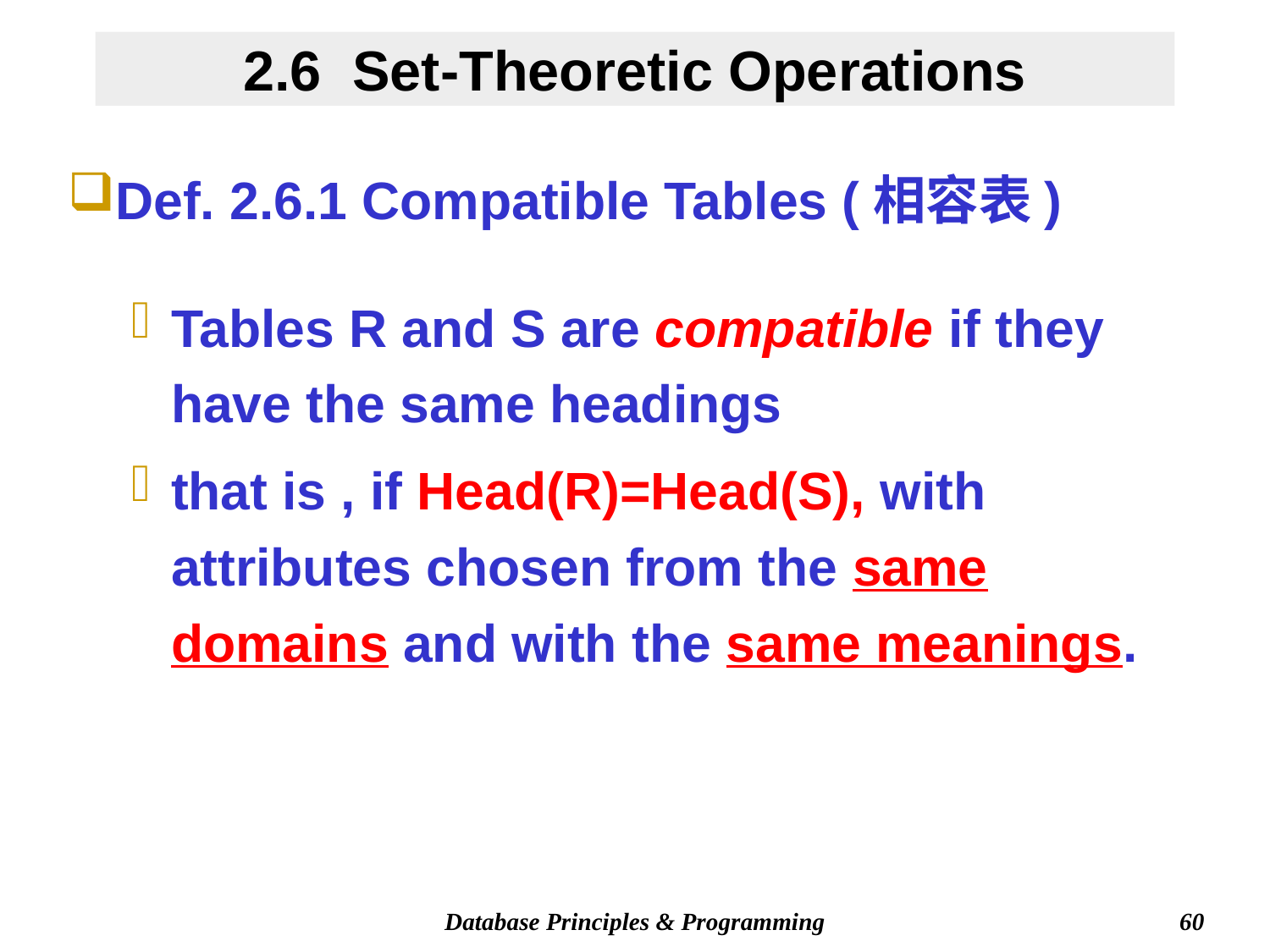

# 2.6  Set-Theoretic Operations
Def. 2.6.1 Compatible Tables (相容表)

Tables R and S are compatible if they have the same headings
that is , if Head(R)=Head(S), with attributes chosen from the same domains and with the same meanings.

Database Principles & Programming
60